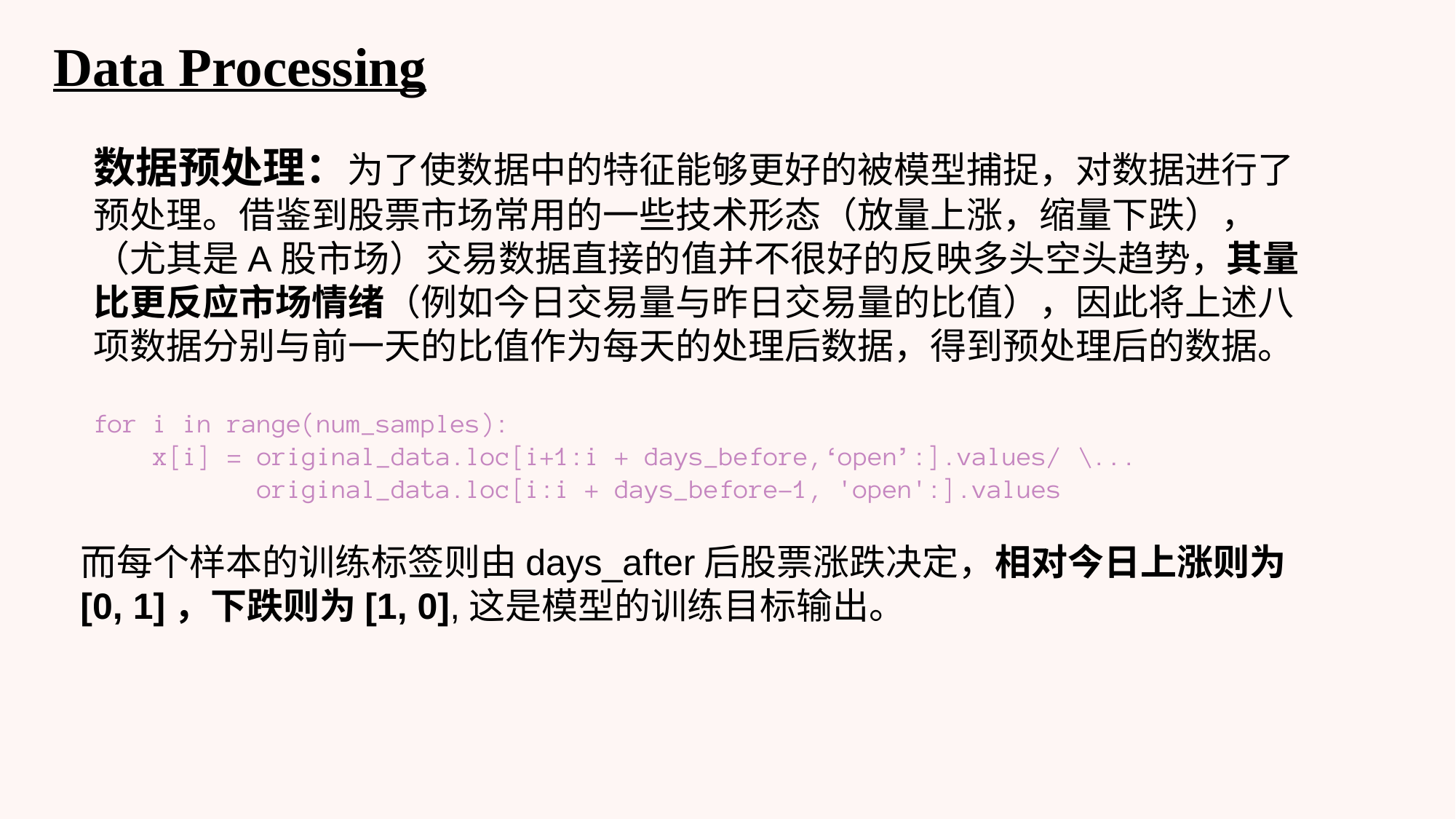

Data Processing
数据预处理：为了使数据中的特征能够更好的被模型捕捉，对数据进行了预处理。借鉴到股票市场常用的一些技术形态（放量上涨，缩量下跌），（尤其是A股市场）交易数据直接的值并不很好的反映多头空头趋势，其量比更反应市场情绪（例如今日交易量与昨日交易量的比值），因此将上述八项数据分别与前一天的比值作为每天的处理后数据，得到预处理后的数据。
for i in range(num_samples):
    x[i] = original_data.loc[i+1:i + days_before,‘open’:].values/ \...
           original_data.loc[i:i + days_before-1, 'open':].values
而每个样本的训练标签则由days_after后股票涨跌决定，相对今日上涨则为[0, 1]，下跌则为[1, 0],这是模型的训练目标输出。